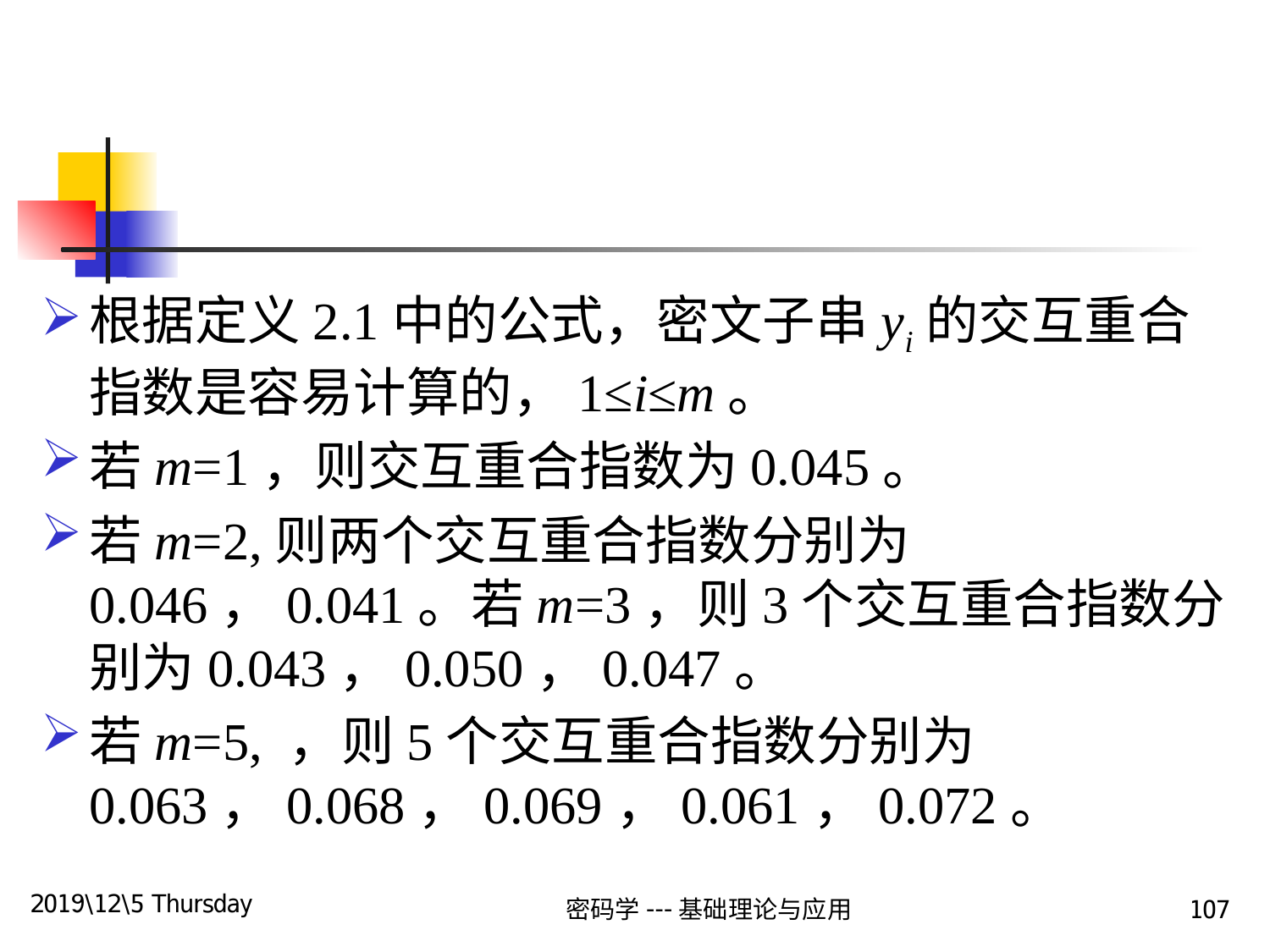

#
根据定义2.1中的公式，密文子串yi的交互重合指数是容易计算的，1≤i≤m。
若m=1，则交互重合指数为0.045。
若m=2,则两个交互重合指数分别为0.046，0.041。若m=3，则3个交互重合指数分别为0.043，0.050，0.047。
若m=5, ，则5个交互重合指数分别为0.063，0.068，0.069，0.061，0.072。
密码学---基础理论与应用
107
2019\12\5 Thursday